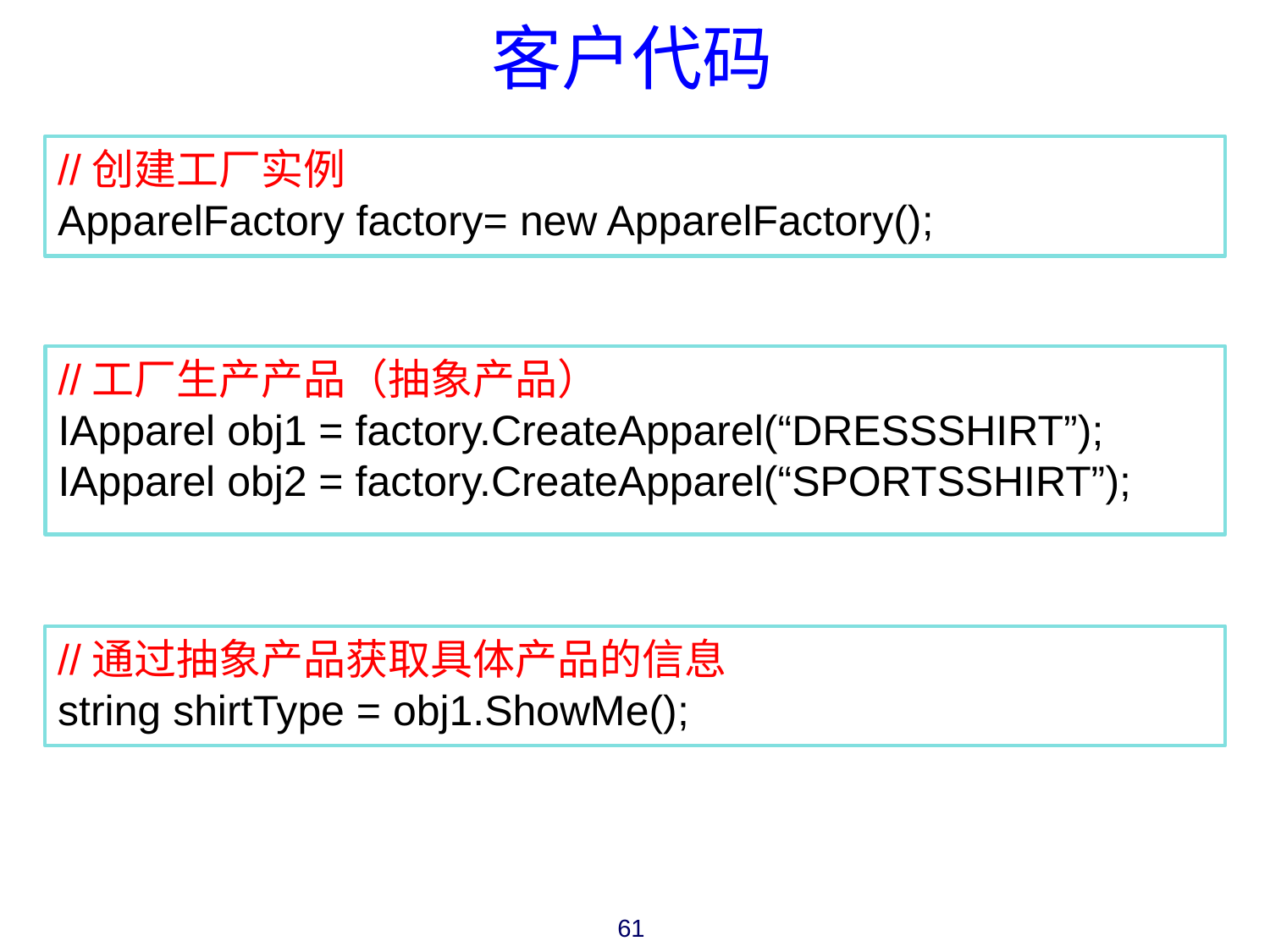

# 客户代码
//创建工厂实例
ApparelFactory factory= new ApparelFactory();
//工厂生产产品（抽象产品）
IApparel obj1 = factory.CreateApparel(“DRESSSHIRT”);
IApparel obj2 = factory.CreateApparel(“SPORTSSHIRT”);
//通过抽象产品获取具体产品的信息
string shirtType = obj1.ShowMe();
61